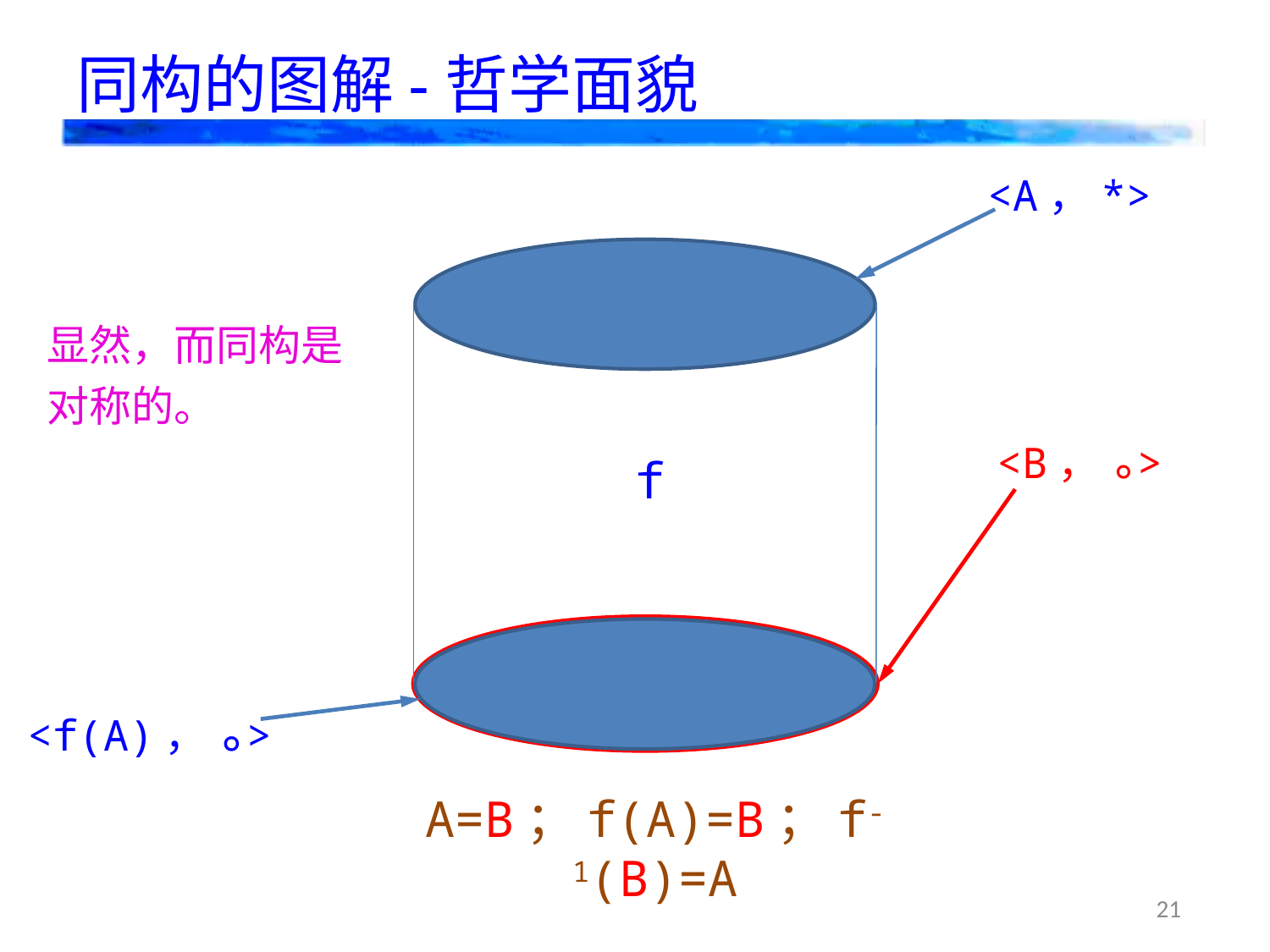

# 同构的图解-哲学面貌
<A，*>

<B，°>
f

<f(A)，°>
显然，而同构是对称的。
A=B；f(A)=B；f-1(B)=A
21